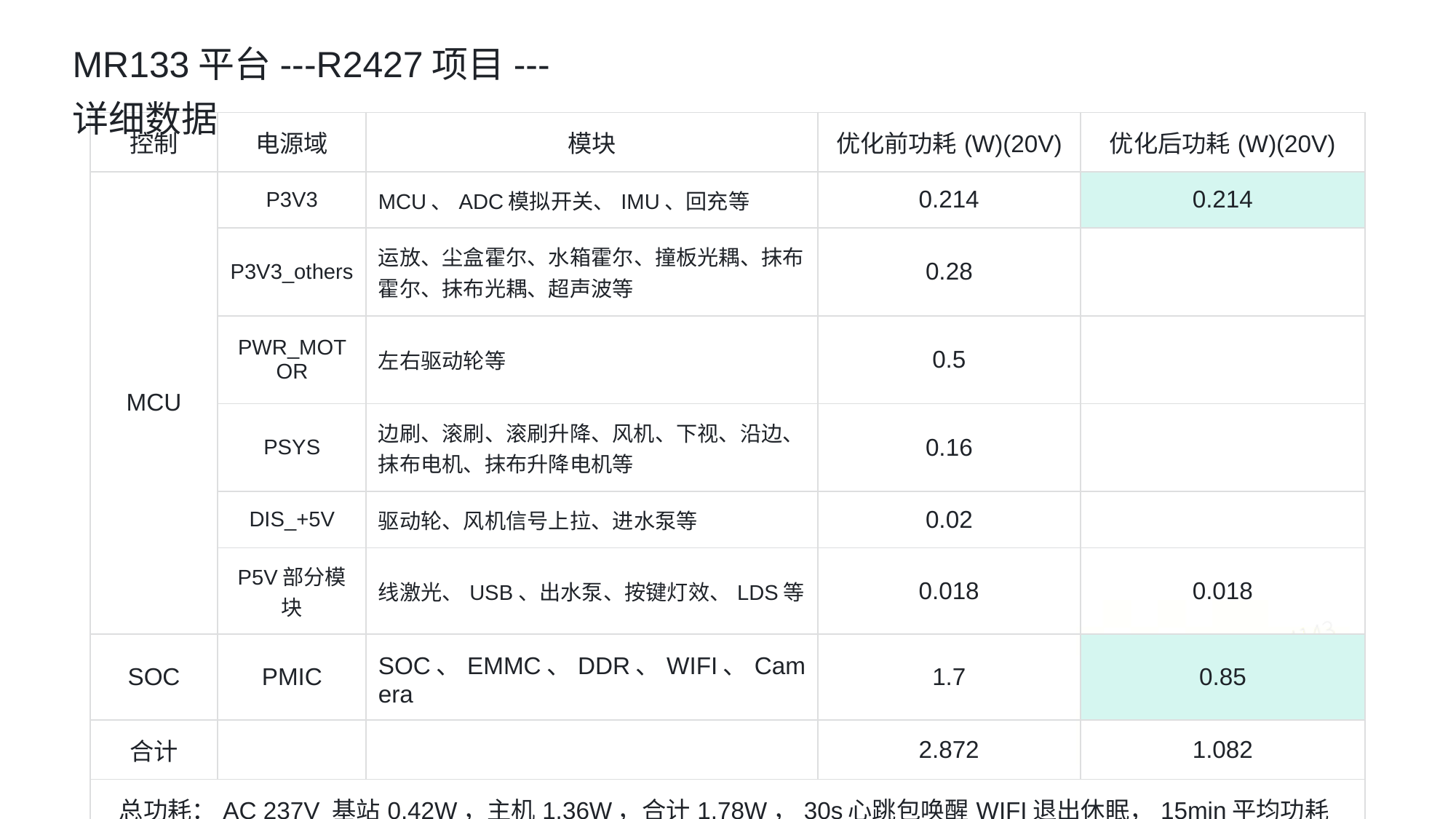

MR133平台---R2427项目---详细数据
| 控制 | 电源域 | 模块 | 优化前功耗(W)(20V) | 优化后功耗(W)(20V) |
| --- | --- | --- | --- | --- |
| MCU | P3V3 | MCU、ADC模拟开关、IMU、回充等 | 0.214 | 0.214 |
|  | P3V3\_others | 运放、尘盒霍尔、水箱霍尔、撞板光耦、抹布霍尔、抹布光耦、超声波等 | 0.28 |  |
|  | PWR\_MOTOR | 左右驱动轮等 | 0.5 |  |
|  | PSYS | 边刷、滚刷、滚刷升降、风机、下视、沿边、抹布电机、抹布升降电机等 | 0.16 |  |
|  | DIS\_+5V | 驱动轮、风机信号上拉、进水泵等 | 0.02 |  |
|  | P5V部分模块 | 线激光、USB、出水泵、按键灯效、LDS等 | 0.018 | 0.018 |
| SOC | PMIC | SOC、EMMC、DDR、WIFI、Camera | 1.7 | 0.85 |
| 合计 |  |  | 2.872 | 1.082 |
| 总功耗：AC 237V 基站0.42W，主机1.36W，合计1.78W，30s心跳包唤醒WIFI退出休眠，15min平均功耗1.87W，达标。 |  |  |  |  |